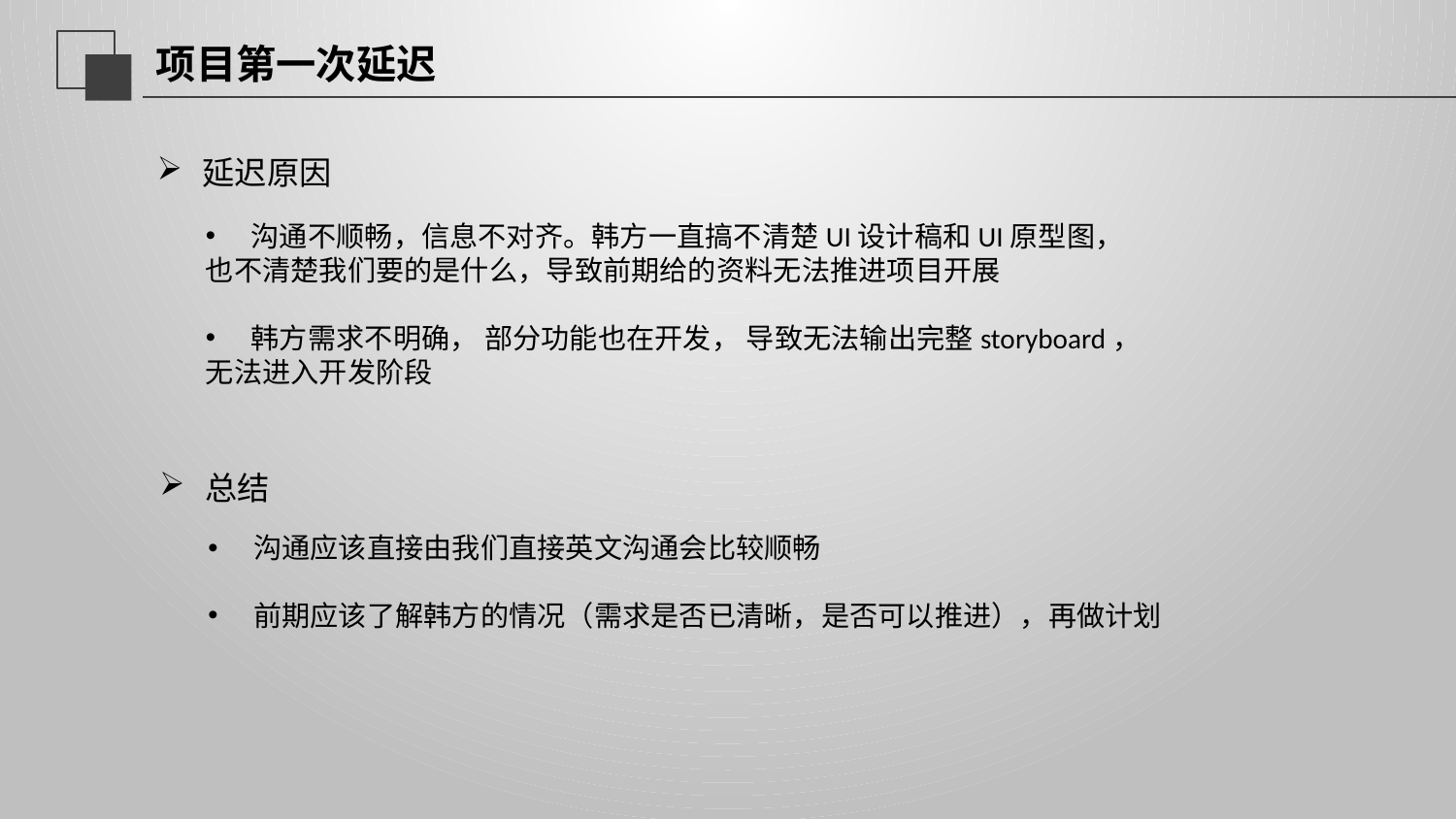

# 项目第一次延迟
延迟原因
沟通不顺畅，信息不对齐。韩方一直搞不清楚UI设计稿和UI原型图，
也不清楚我们要的是什么，导致前期给的资料无法推进项目开展

韩方需求不明确， 部分功能也在开发， 导致无法输出完整storyboard，
无法进入开发阶段
总结

沟通应该直接由我们直接英文沟通会比较顺畅

前期应该了解韩方的情况（需求是否已清晰，是否可以推进），再做计划